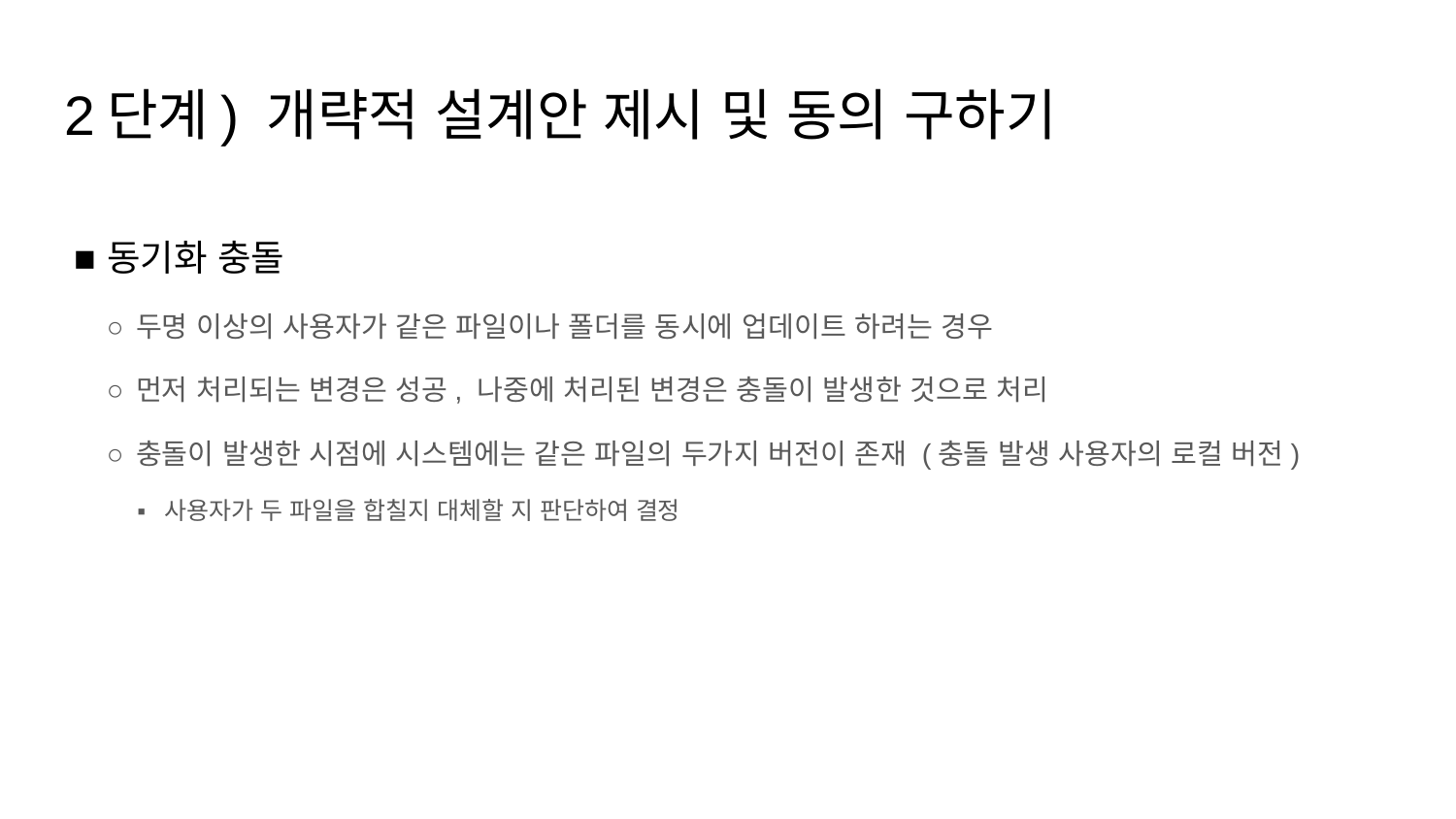

# 2단계) 개략적 설계안 제시 및 동의 구하기
동기화 충돌
두명 이상의 사용자가 같은 파일이나 폴더를 동시에 업데이트 하려는 경우
먼저 처리되는 변경은 성공, 나중에 처리된 변경은 충돌이 발생한 것으로 처리
충돌이 발생한 시점에 시스템에는 같은 파일의 두가지 버전이 존재 (충돌 발생 사용자의 로컬 버전)
사용자가 두 파일을 합칠지 대체할 지 판단하여 결정